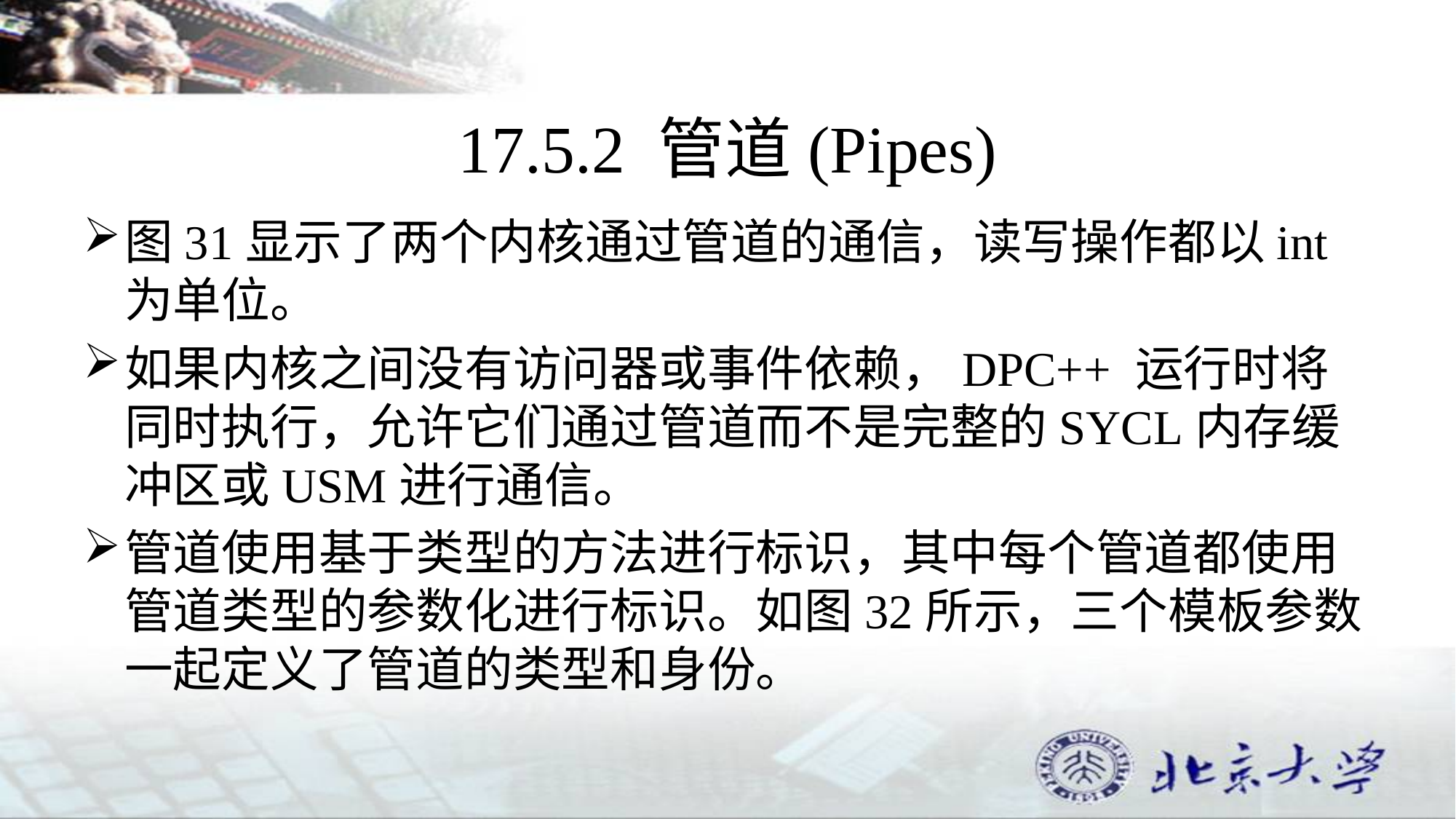

# 17.5.2 管道(Pipes)
图31显示了两个内核通过管道的通信，读写操作都以int为单位。
如果内核之间没有访问器或事件依赖，DPC++ 运行时将同时执行，允许它们通过管道而不是完整的SYCL内存缓冲区或USM进行通信。
管道使用基于类型的方法进行标识，其中每个管道都使用管道类型的参数化进行标识。如图32所示，三个模板参数一起定义了管道的类型和身份。